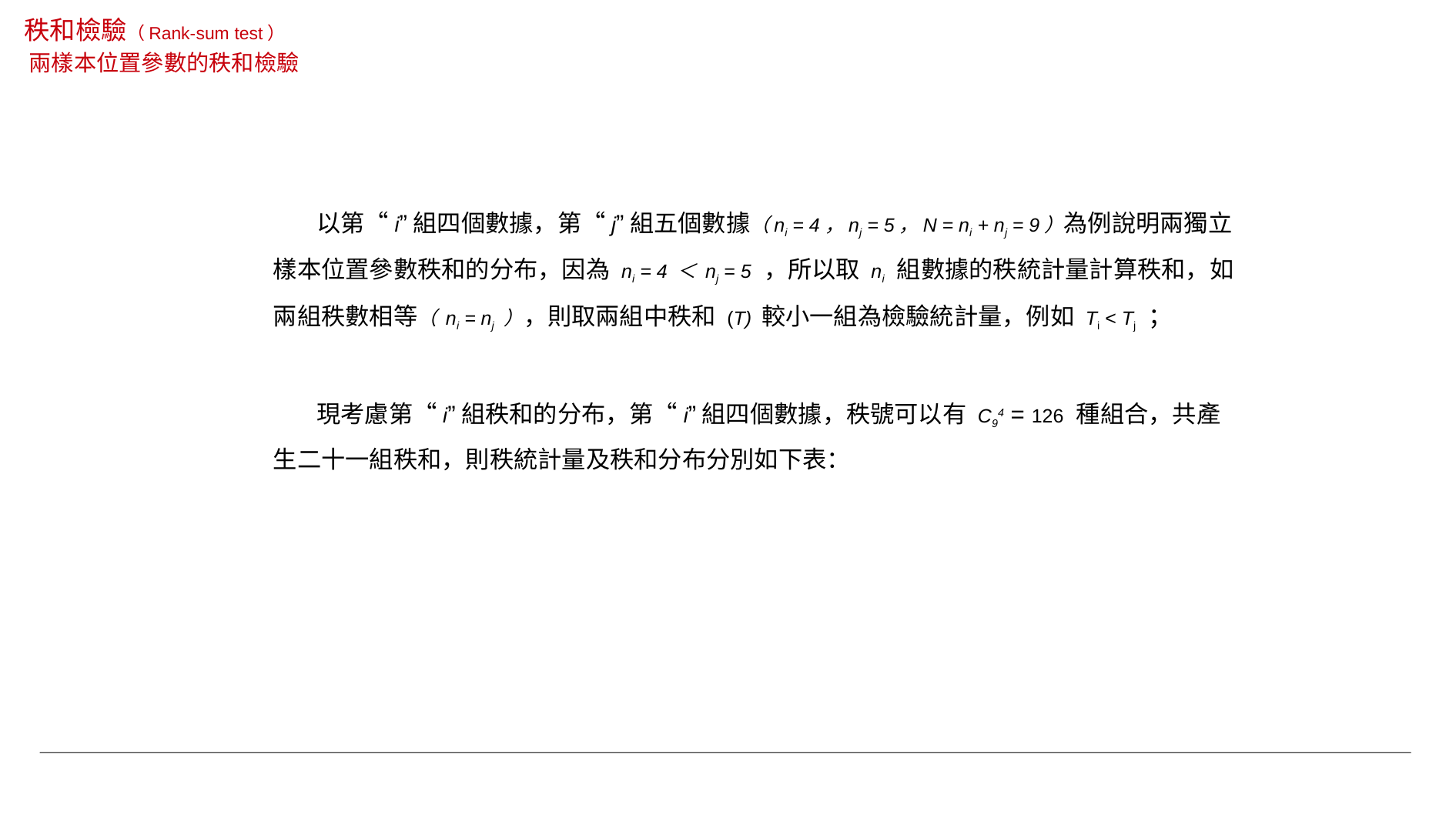

秩和檢驗（Rank-sum test）
兩樣本位置參數的秩和檢驗
       以第“i”組四個數據，第“j”組五個數據（ni = 4，nj = 5，N = ni + nj = 9）為例說明兩獨立樣本位置參數秩和的分布，因為 ni = 4 ＜ nj = 5 ，所以取 ni 組數據的秩統計量計算秩和，如兩組秩數相等（ ni = nj ），則取兩組中秩和 (T) 較小一組為檢驗統計量，例如 Ti < Tj ；
       現考慮第“i”組秩和的分布，第“i”組四個數據，秩號可以有 C94 = 126 種組合，共產生二十一組秩和，則秩統計量及秩和分布分別如下表：